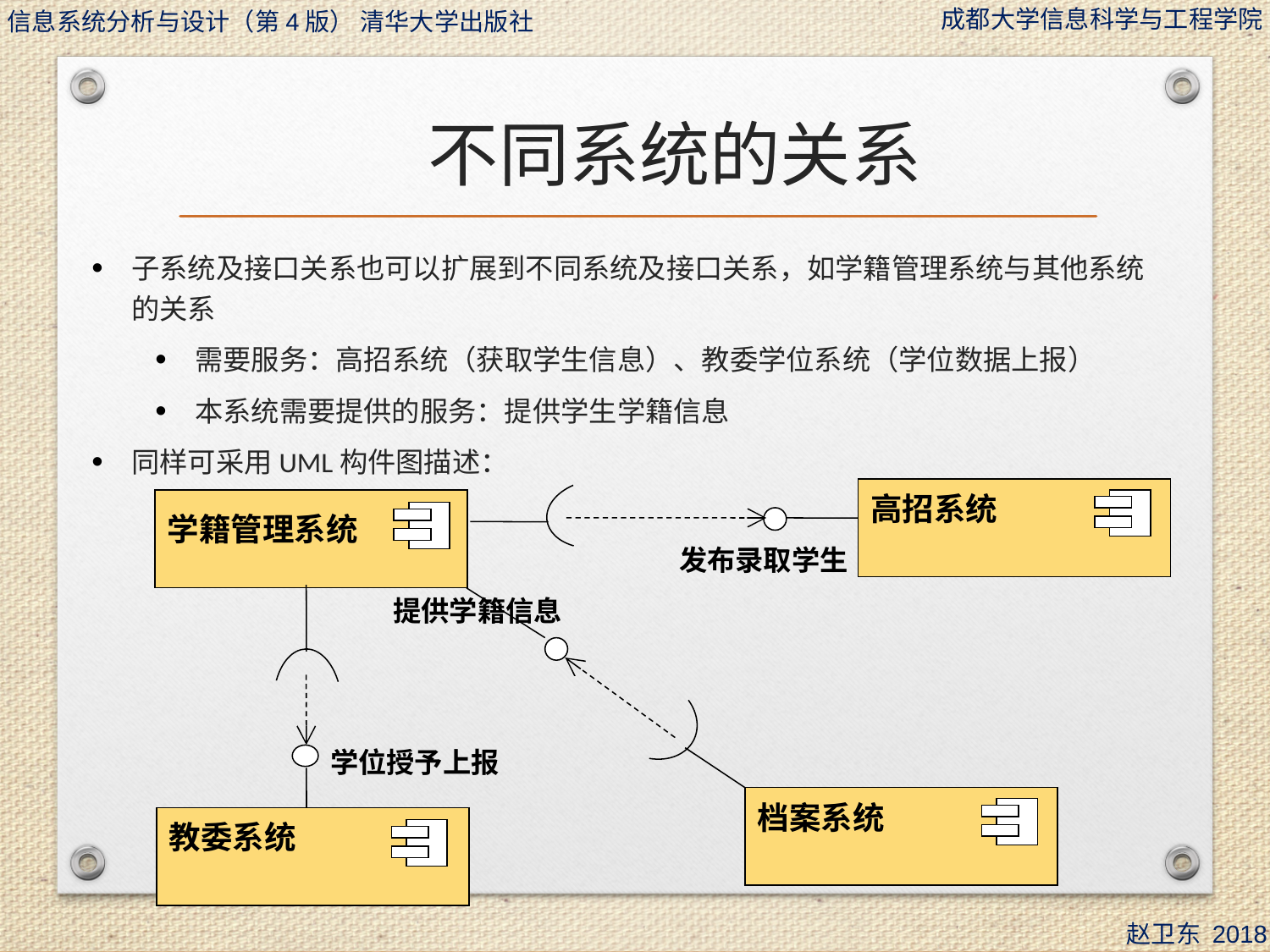

# 不同系统的关系
子系统及接口关系也可以扩展到不同系统及接口关系，如学籍管理系统与其他系统的关系
需要服务：高招系统（获取学生信息）、教委学位系统（学位数据上报）
本系统需要提供的服务：提供学生学籍信息
同样可采用UML构件图描述：

高招系统

学籍管理系统

发布录取学生

提供学籍信息

学位授予上报

档案系统

教委系统